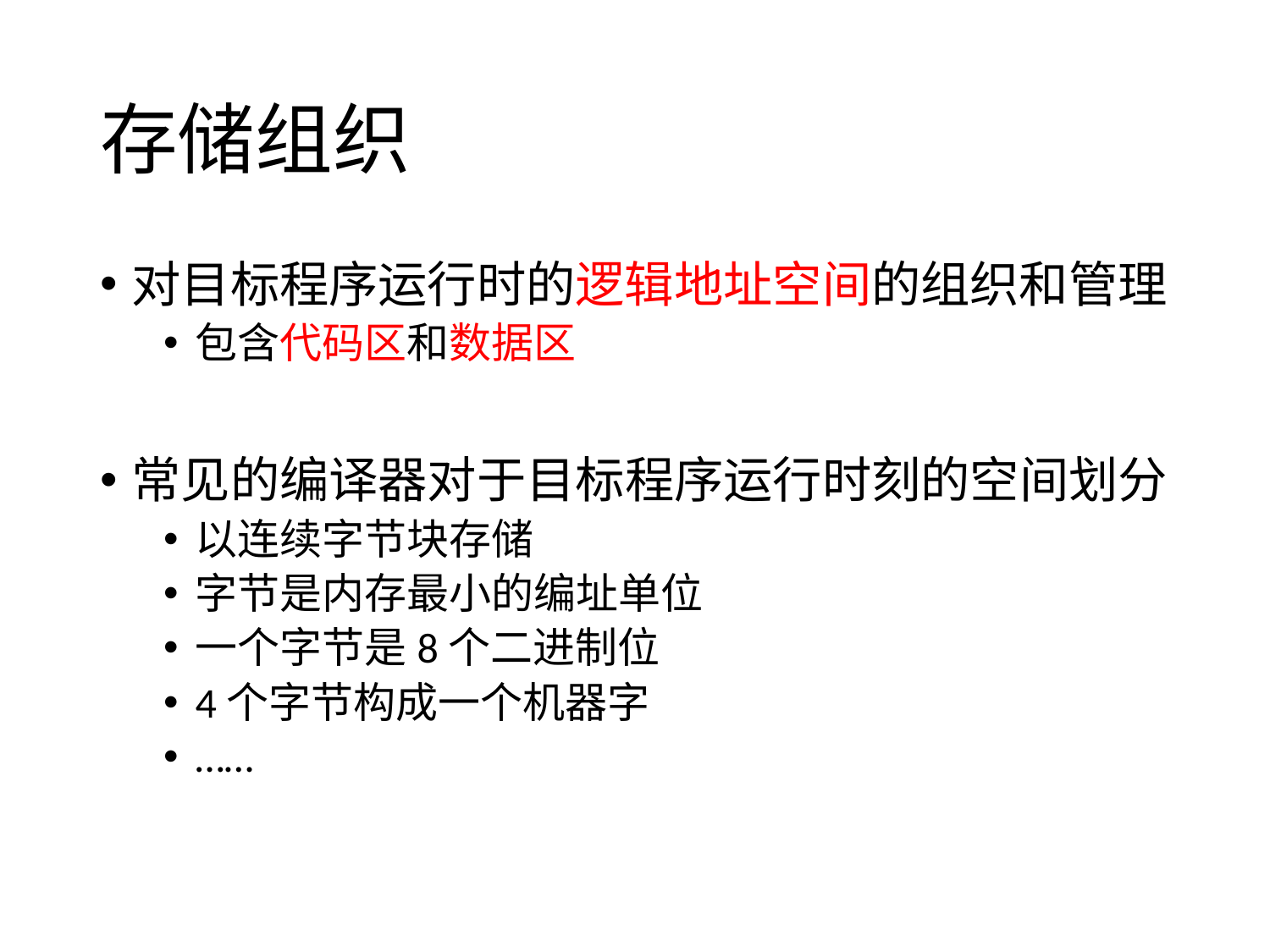

# 存储组织
对目标程序运行时的逻辑地址空间的组织和管理
包含代码区和数据区

常见的编译器对于目标程序运行时刻的空间划分
以连续字节块存储
字节是内存最小的编址单位
一个字节是8个二进制位
4个字节构成一个机器字
……